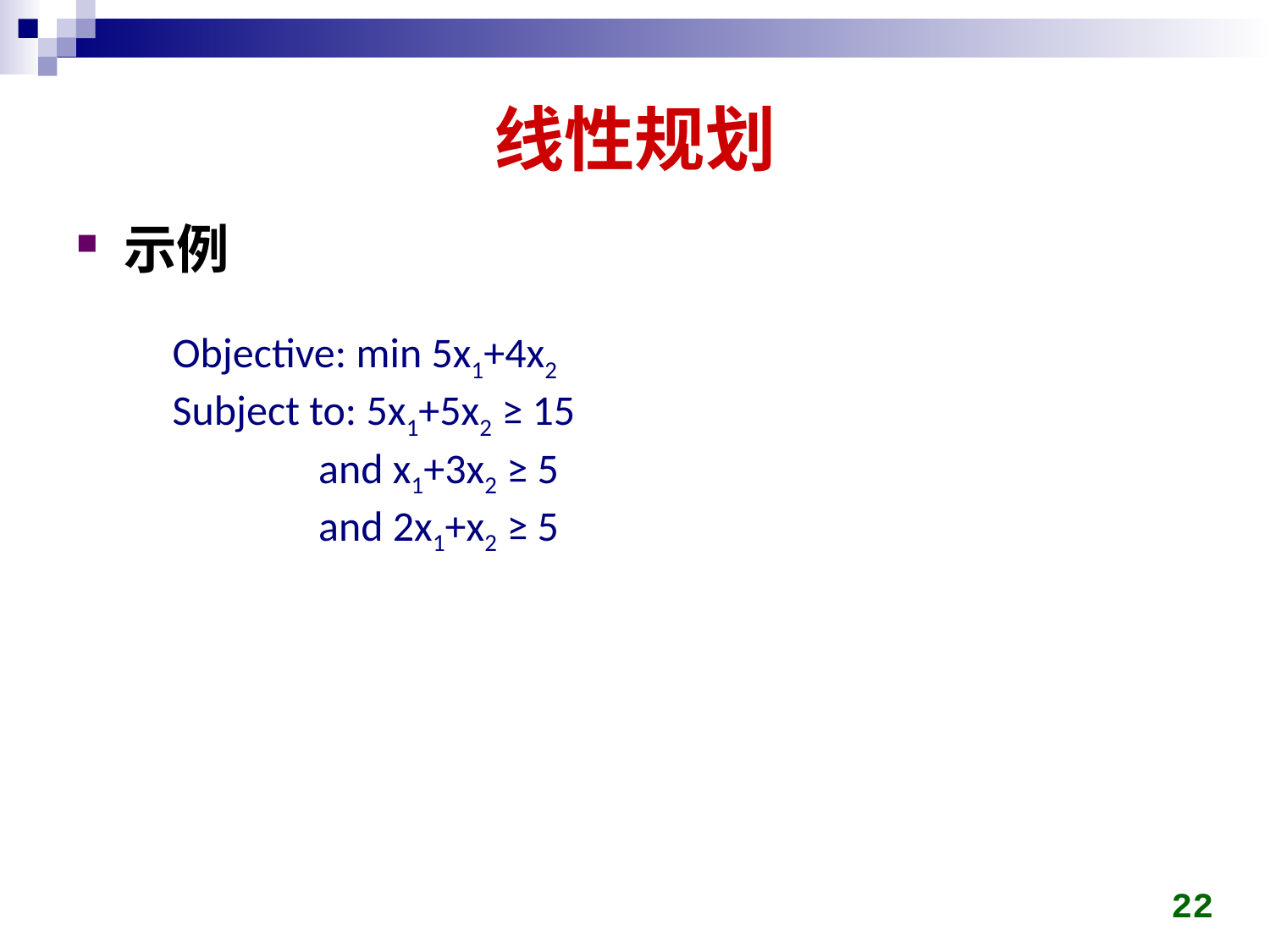

# 线性规划
示例
Objective: min 5x1+4x2
Subject to: 5x1+5x2 ≥ 15
	  and x1+3x2 ≥ 5
	  and 2x1+x2 ≥ 5
22